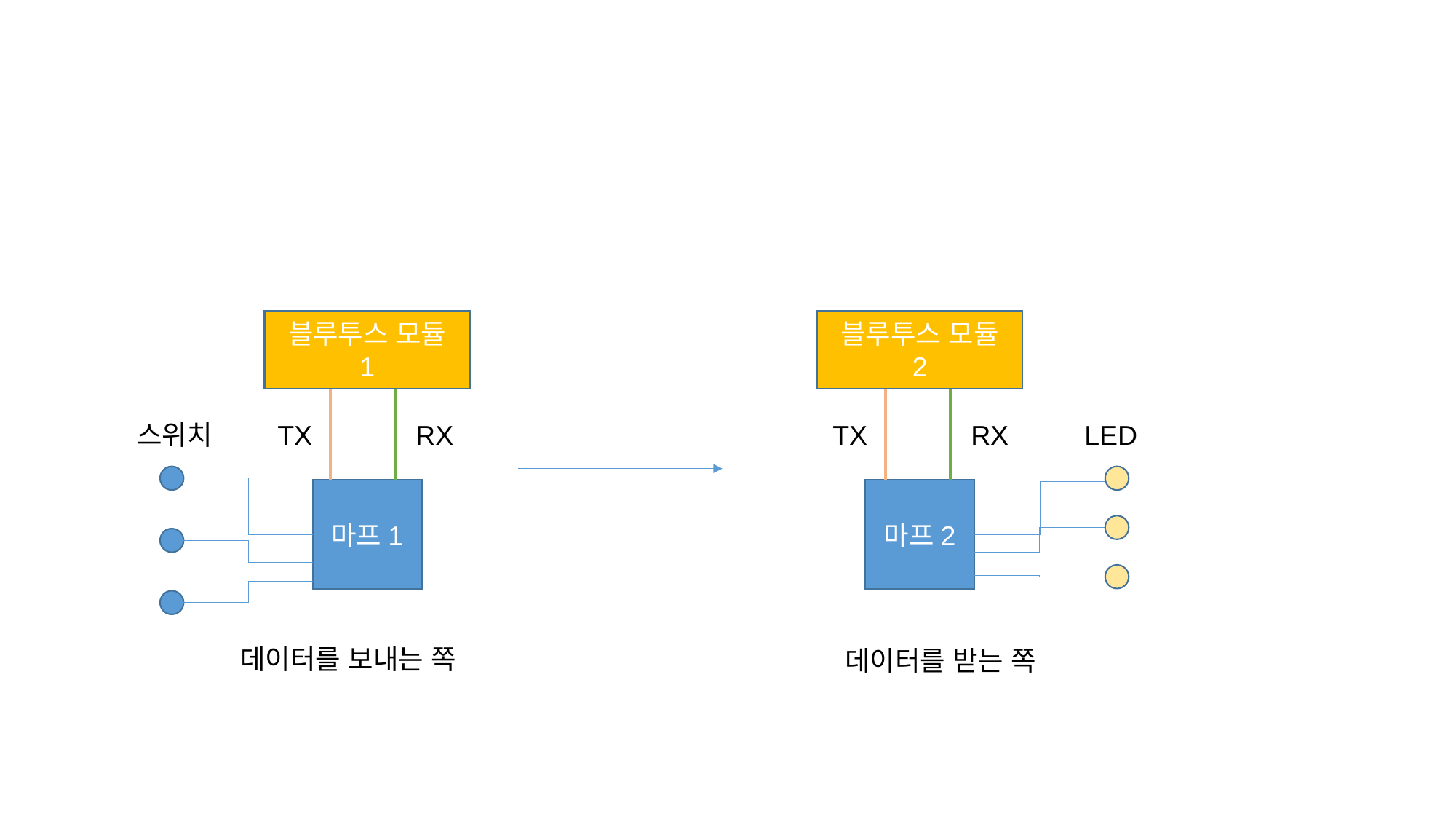

블루투스 모듈 1
블루투스 모듈 2
스위치
TX
RX
TX
RX
LED

마프1
마프2

데이터를 보내는 쪽
데이터를 받는 쪽